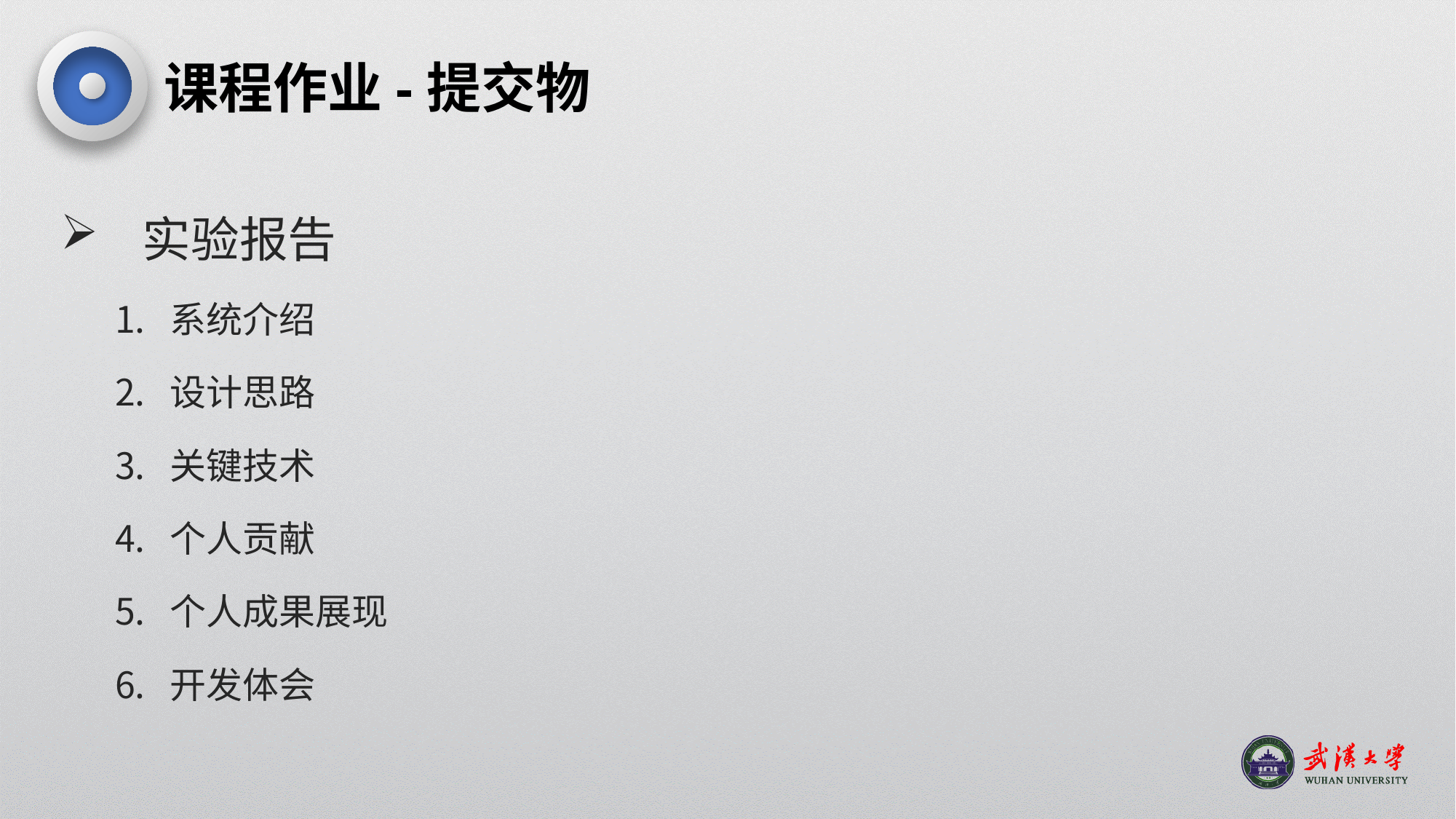

课程作业-提交物
实验报告
系统介绍
设计思路
关键技术
个人贡献
个人成果展现
开发体会